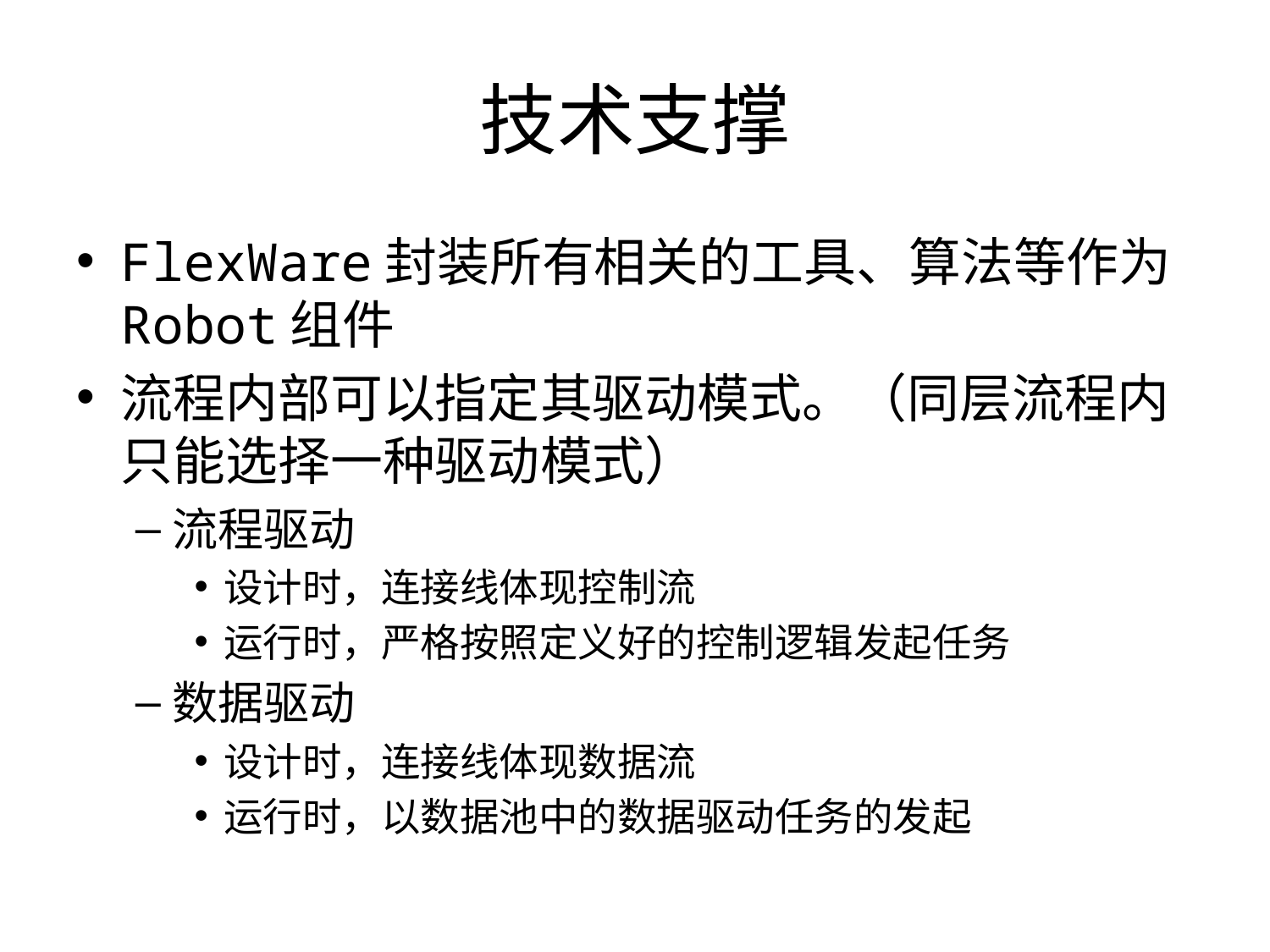

# 技术支撑
FlexWare封装所有相关的工具、算法等作为Robot组件
流程内部可以指定其驱动模式。（同层流程内只能选择一种驱动模式）
流程驱动
设计时，连接线体现控制流
运行时，严格按照定义好的控制逻辑发起任务
数据驱动
设计时，连接线体现数据流
运行时，以数据池中的数据驱动任务的发起